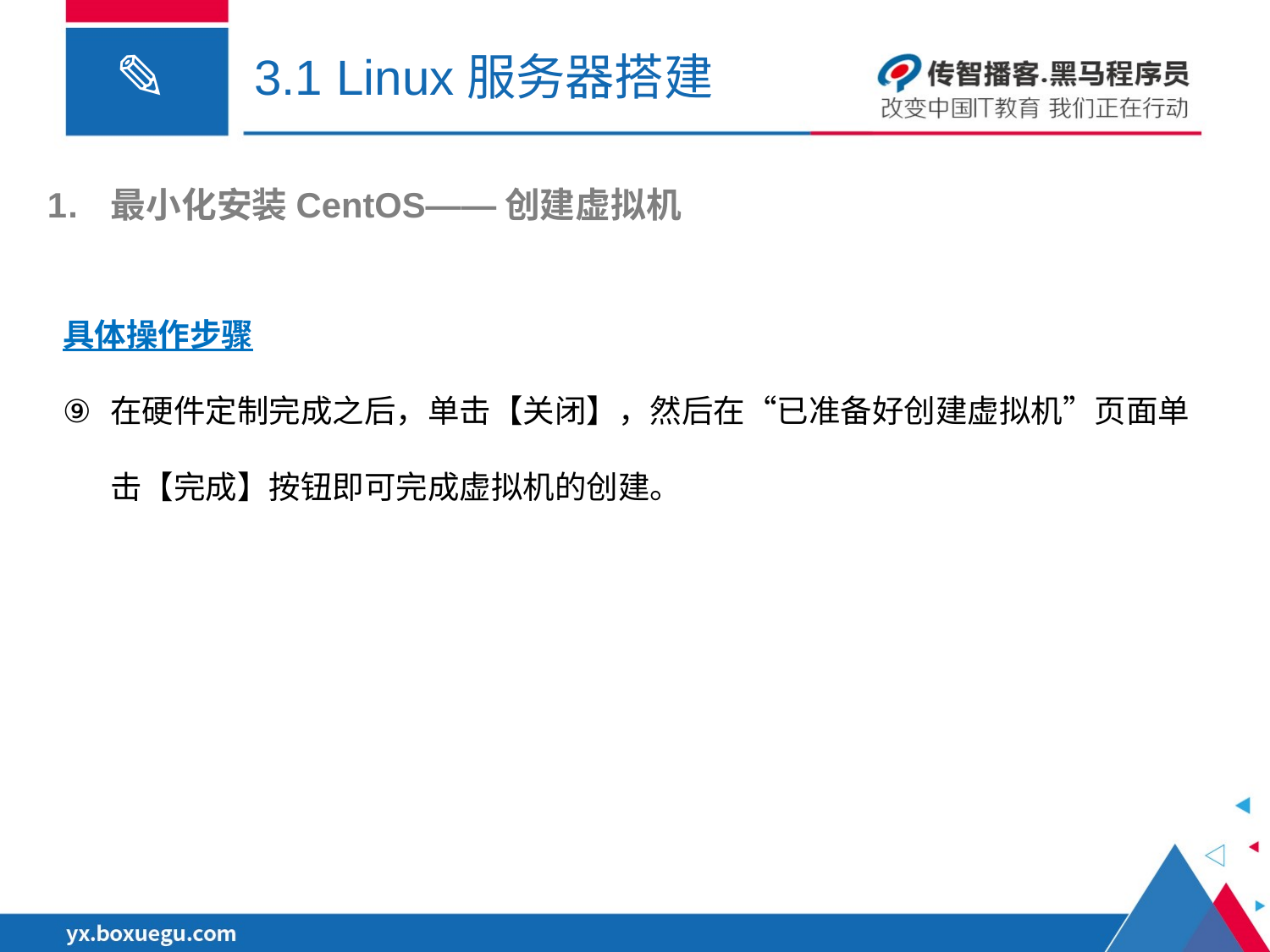

# 3.1 Linux服务器搭建
最小化安装CentOS——创建虚拟机
具体操作步骤
在硬件定制完成之后，单击【关闭】，然后在“已准备好创建虚拟机”页面单击【完成】按钮即可完成虚拟机的创建。